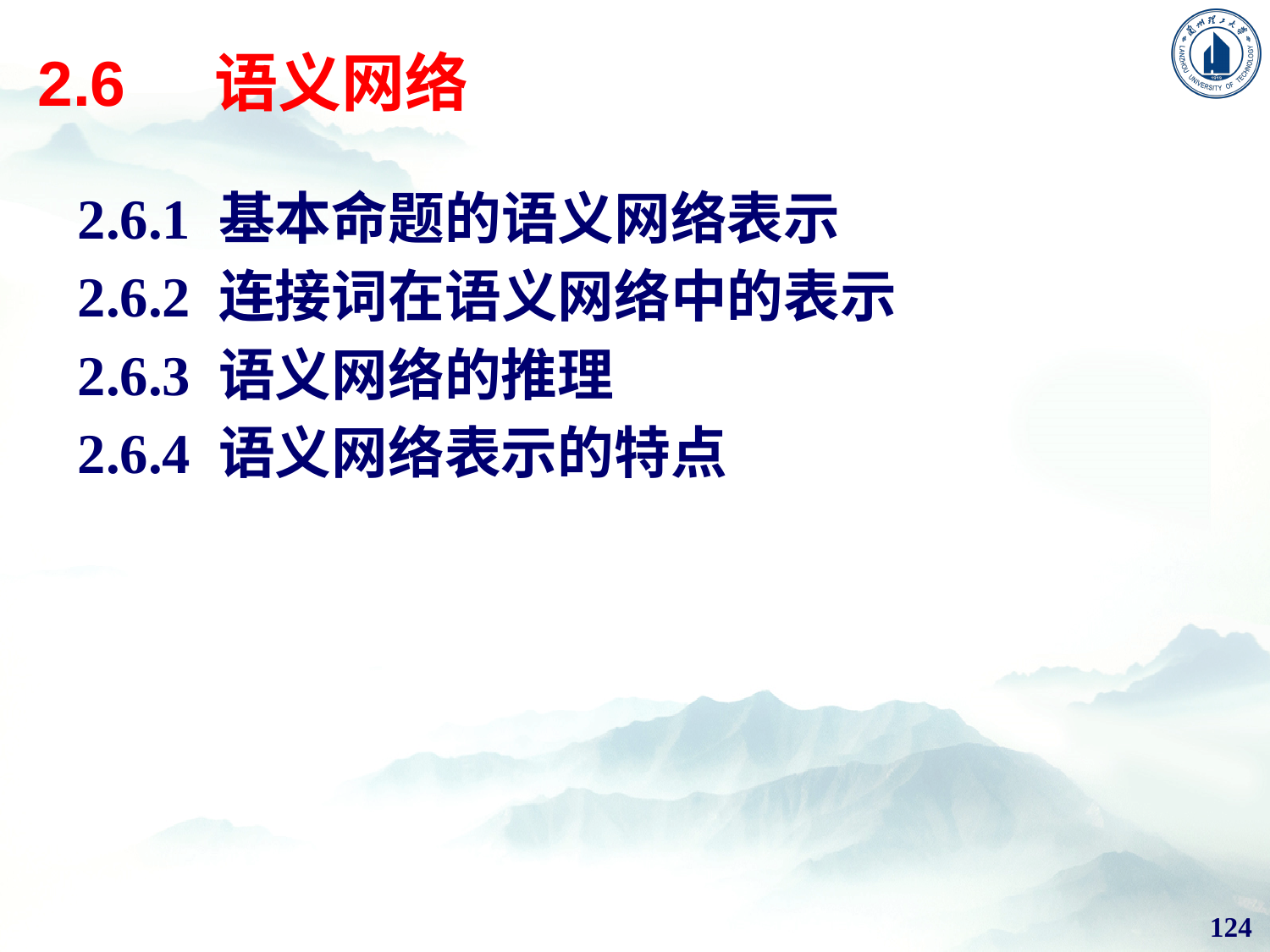

# 2.6   语义网络
2.6.1 基本命题的语义网络表示
2.6.2 连接词在语义网络中的表示
2.6.3 语义网络的推理
2.6.4 语义网络表示的特点

124